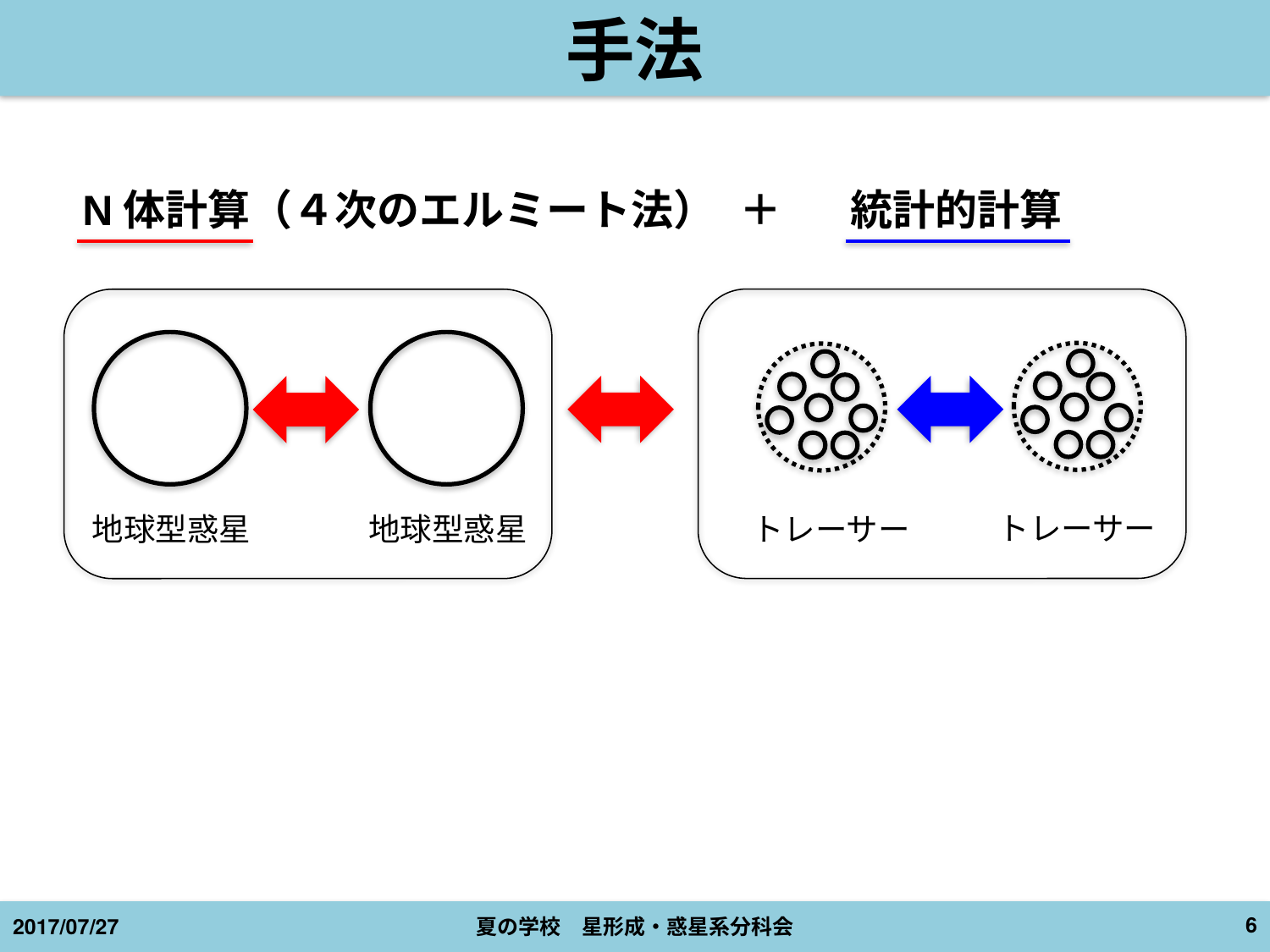

# 手法
N体計算（４次のエルミート法）
＋
統計的計算

トレーサー
トレーサー

地球型惑星
地球型惑星

2017/07/27
夏の学校　星形成・惑星系分科会
6